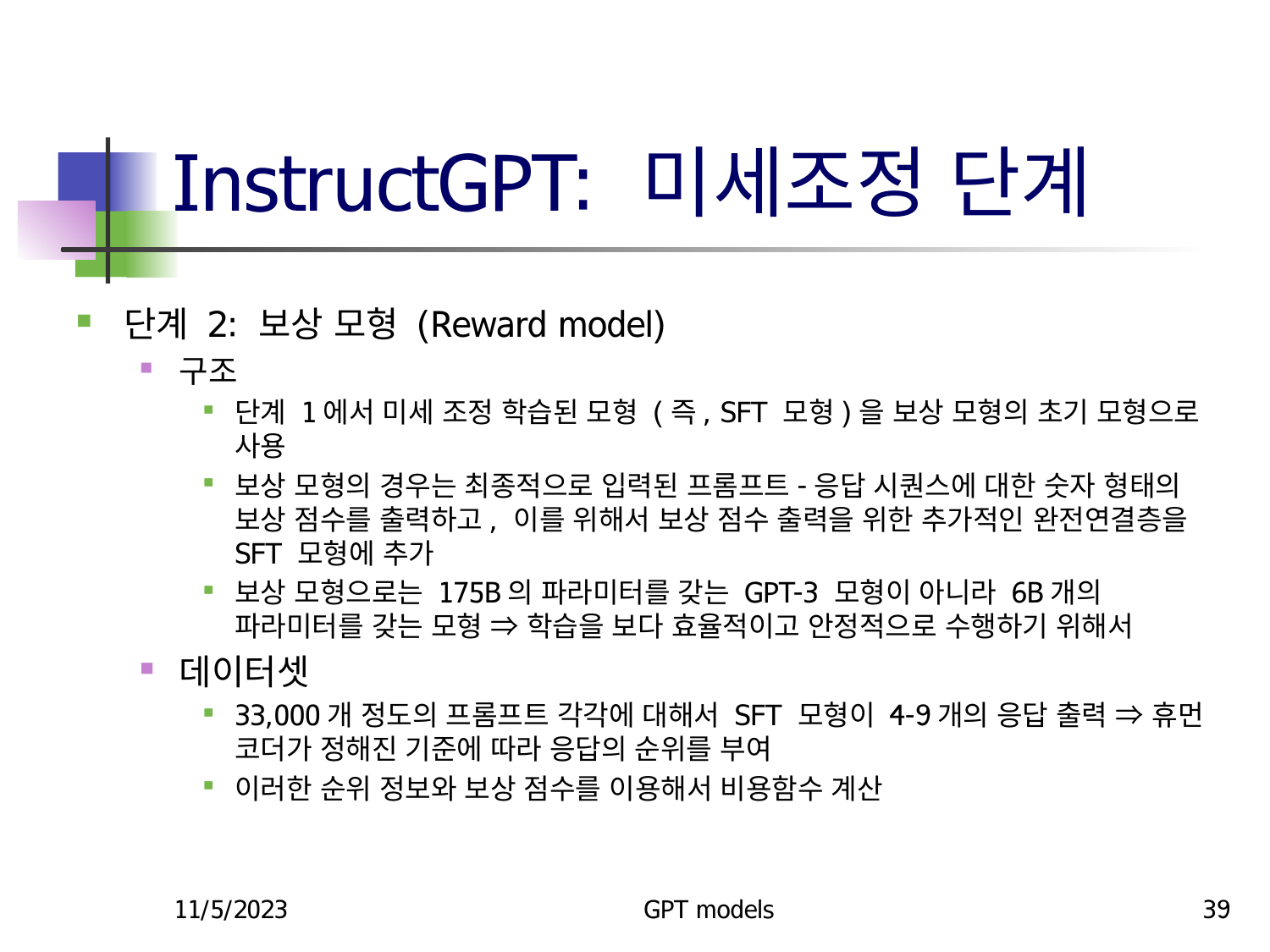

# InstructGPT: 미세조정 단계
단계 2: 보상 모형 (Reward model)
구조
단계 1에서 미세 조정 학습된 모형 (즉, SFT 모형)을 보상 모형의 초기 모형으로 사용
보상 모형의 경우는 최종적으로 입력된 프롬프트-응답 시퀀스에 대한 숫자 형태의 보상 점수를 출력하고, 이를 위해서 보상 점수 출력을 위한 추가적인 완전연결층을 SFT 모형에 추가
보상 모형으로는 175B의 파라미터를 갖는 GPT-3 모형이 아니라 6B개의 파라미터를 갖는 모형 ⇒ 학습을 보다 효율적이고 안정적으로 수행하기 위해서
데이터셋
33,000개 정도의 프롬프트 각각에 대해서 SFT 모형이 4-9개의 응답 출력 ⇒ 휴먼 코더가 정해진 기준에 따라 응답의 순위를 부여
이러한 순위 정보와 보상 점수를 이용해서 비용함수 계산
11/5/2023
GPT models
39